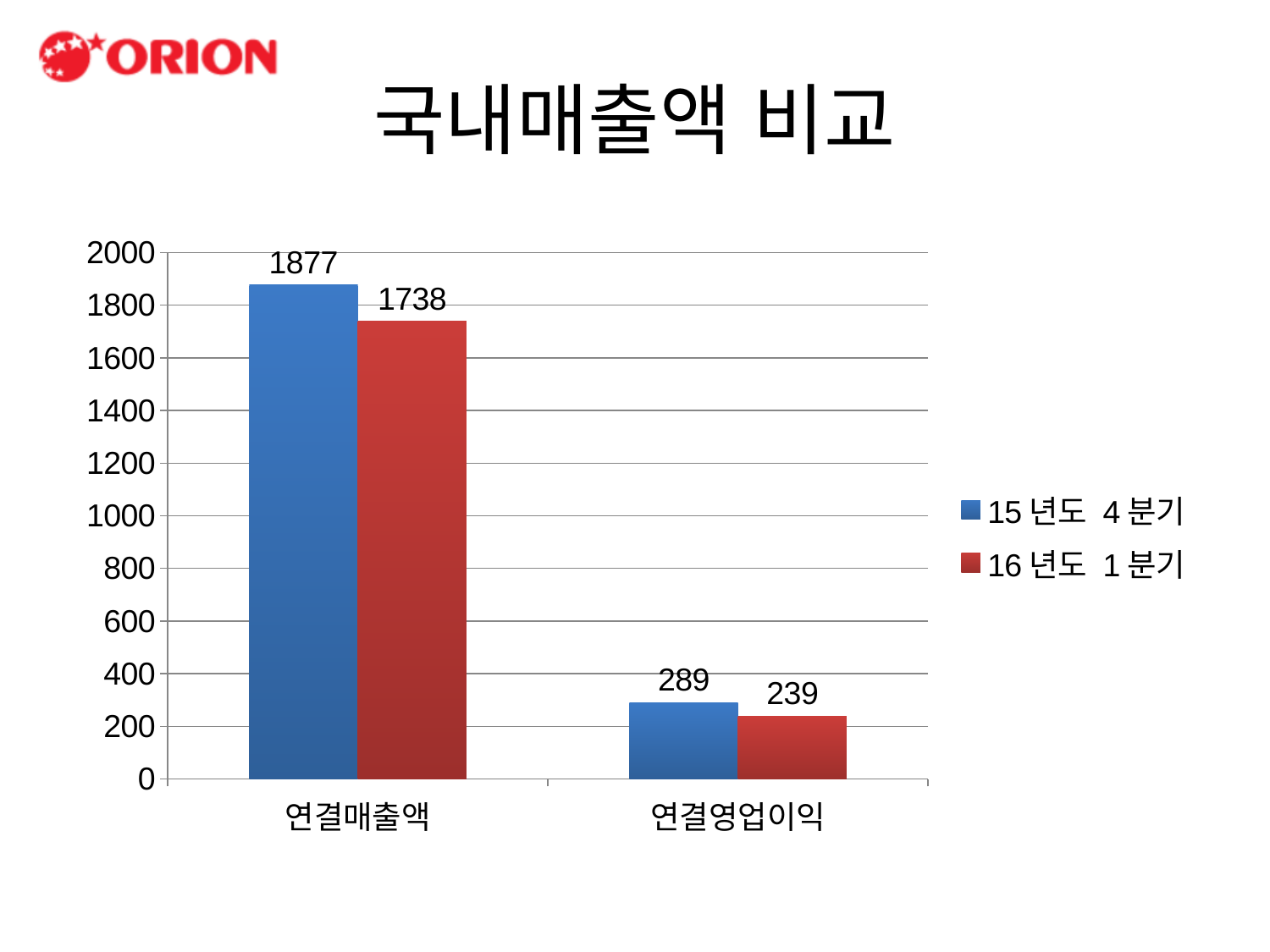

# 국내매출액 비교

### Chart

| Category | 15년도 4분기 | 16년도 1분기 |
|---|---|---|
| 연결매출액 | 1877.0 | 1738.0 |
| 연결영업이익 | 289.0 | 239.0 |